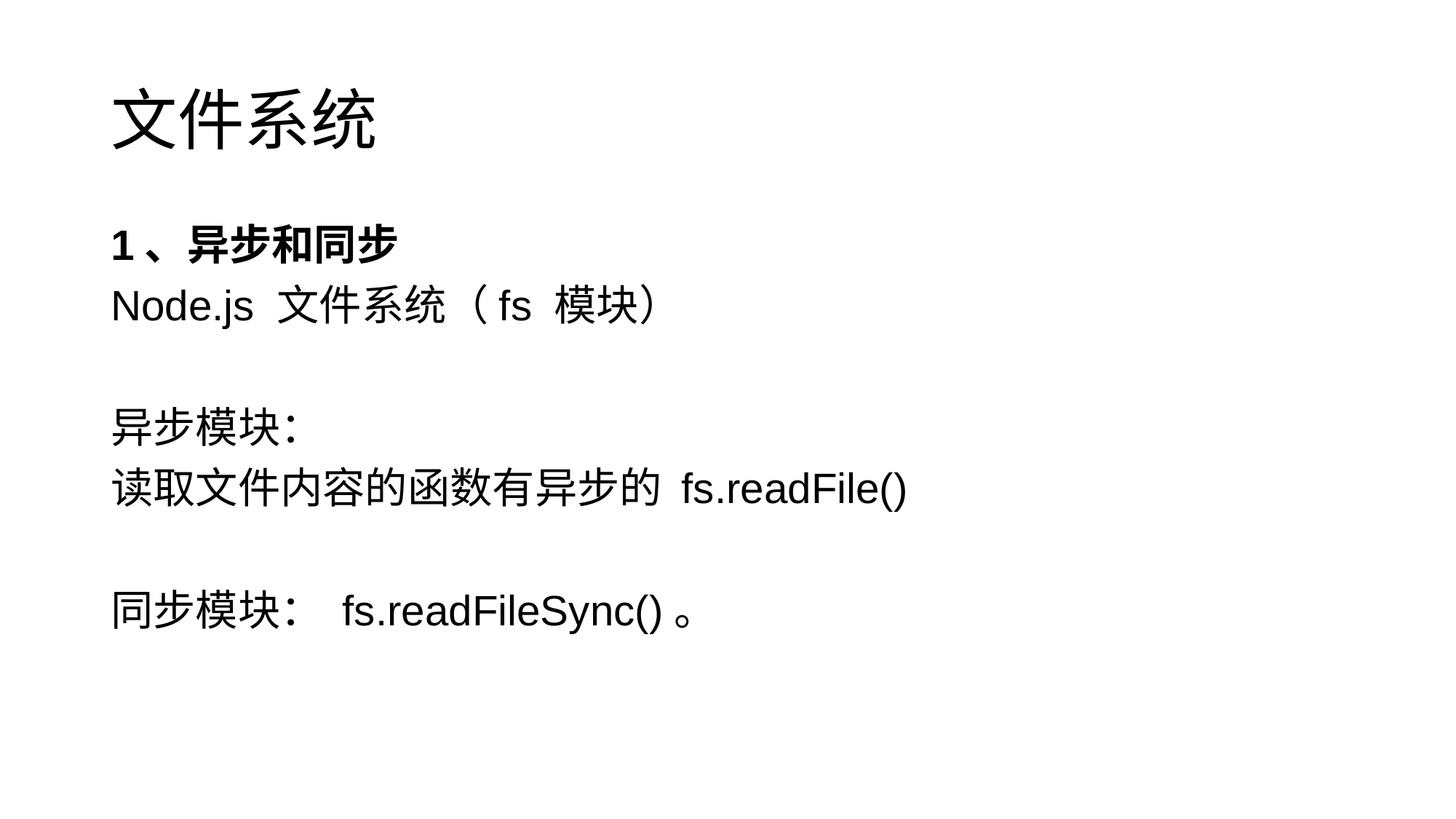

# 文件系统
1、异步和同步
Node.js 文件系统（fs 模块）

异步模块：
读取文件内容的函数有异步的 fs.readFile()

同步模块： fs.readFileSync()。